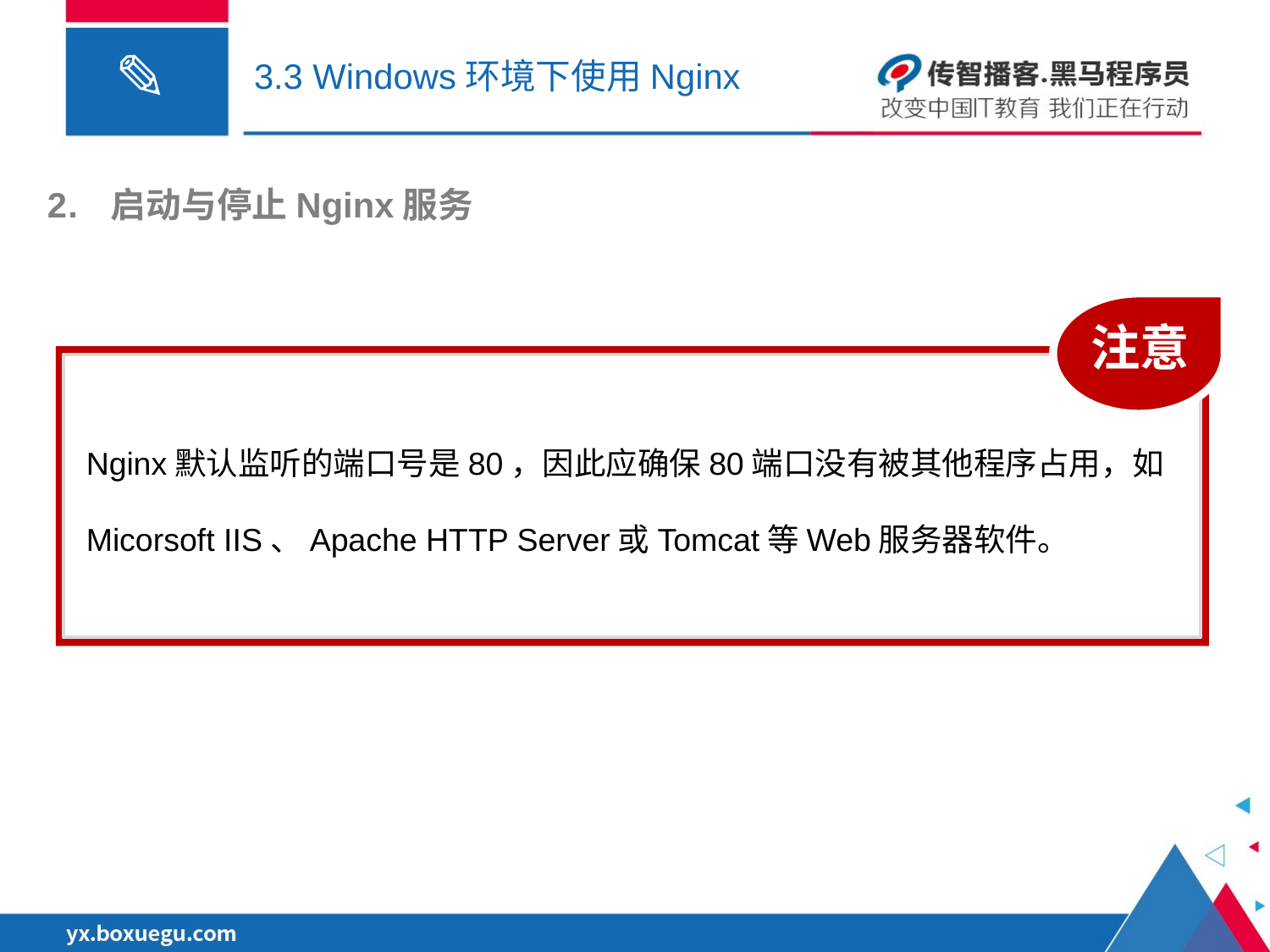

# 3.3 Windows环境下使用Nginx
启动与停止Nginx服务

注意

Nginx默认监听的端口号是80，因此应确保80端口没有被其他程序占用，如Micorsoft IIS、Apache HTTP Server或Tomcat等Web服务器软件。